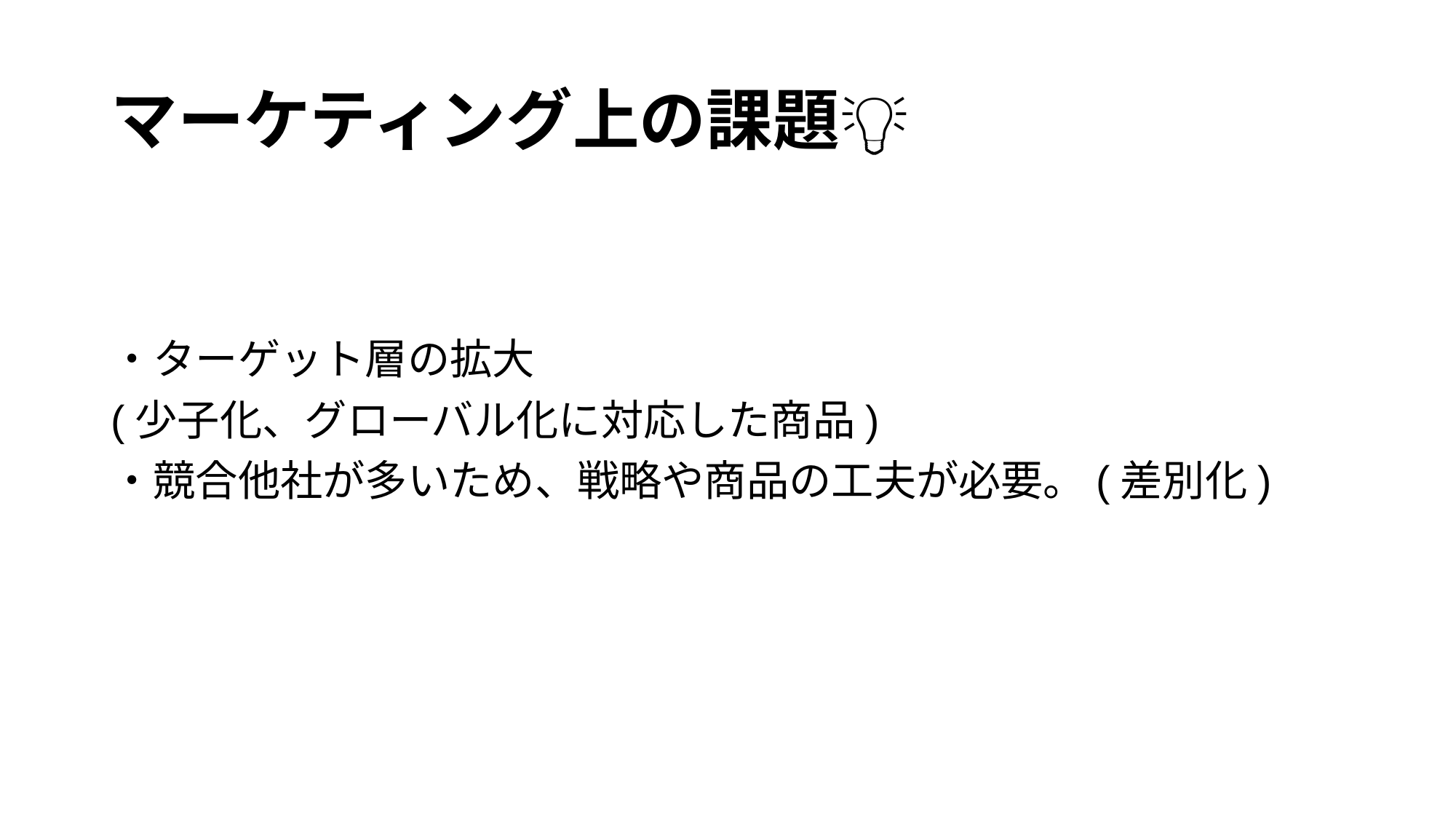

# マーケティング上の課題💡
・ターゲット層の拡大
(少子化、グローバル化に対応した商品)
・競合他社が多いため、戦略や商品の工夫が必要。(差別化)